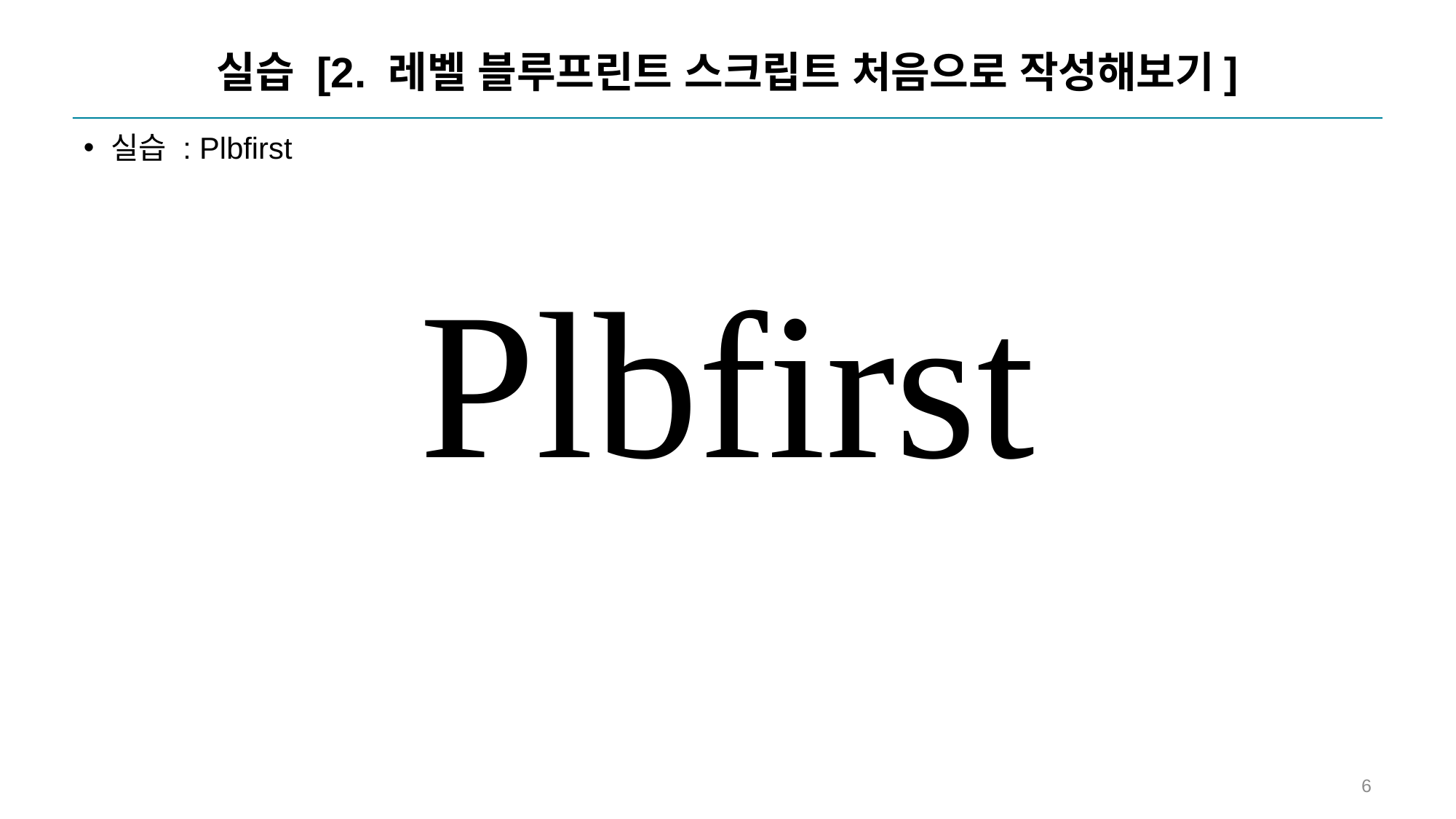

# 실습 [2. 레벨 블루프린트 스크립트 처음으로 작성해보기]
실습 : Plbfirst

Plbfirst
6